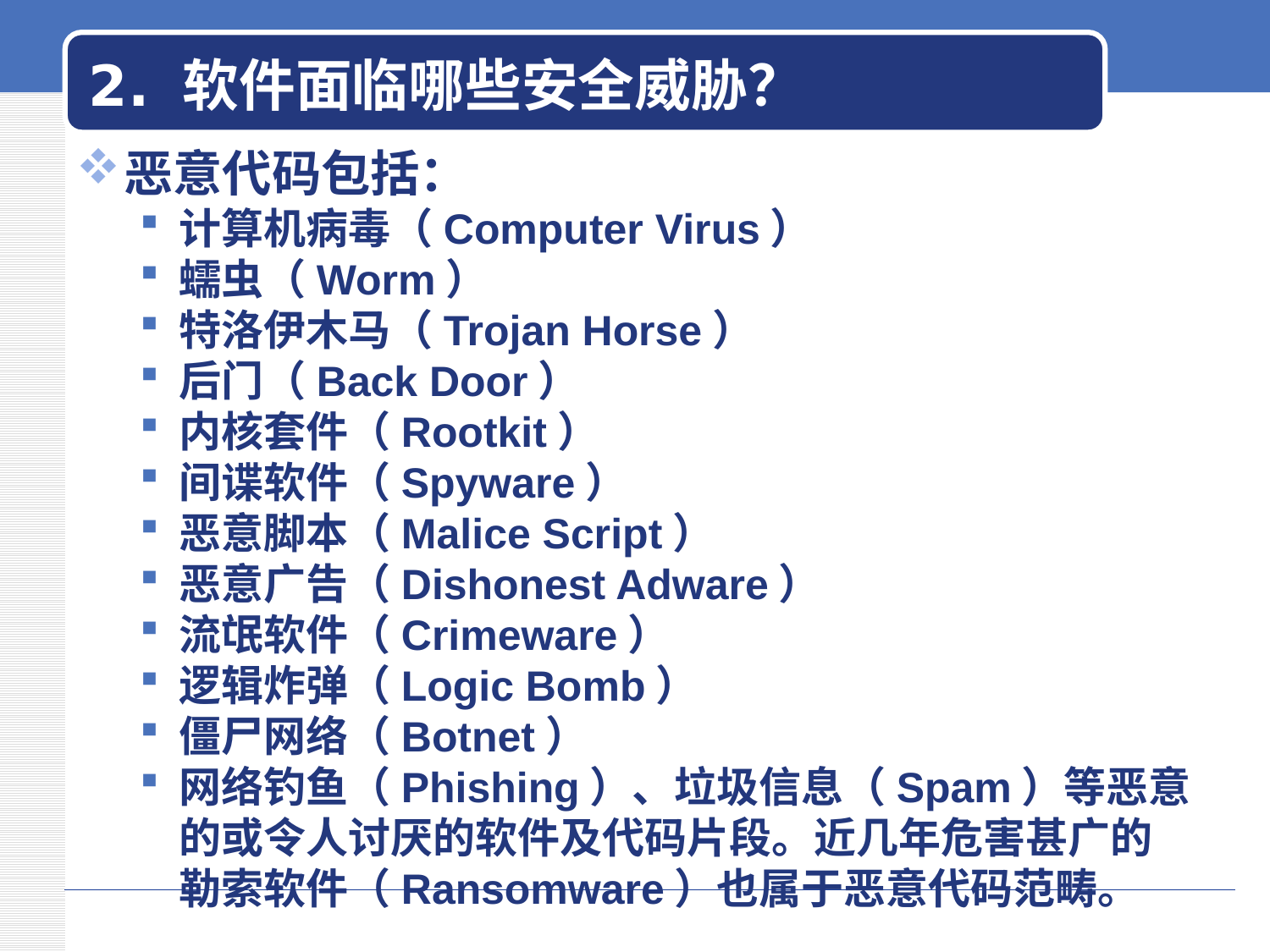

# 2. 软件面临哪些安全威胁？
恶意代码包括：
计算机病毒（Computer Virus）
蠕虫（Worm）
特洛伊木马（Trojan Horse）
后门（Back Door）
内核套件（Rootkit）
间谍软件（Spyware）
恶意脚本（Malice Script）
恶意广告（Dishonest Adware）
流氓软件（Crimeware）
逻辑炸弹（Logic Bomb）
僵尸网络（Botnet）
网络钓鱼（Phishing）、垃圾信息（Spam）等恶意的或令人讨厌的软件及代码片段。近几年危害甚广的勒索软件（Ransomware）也属于恶意代码范畴。